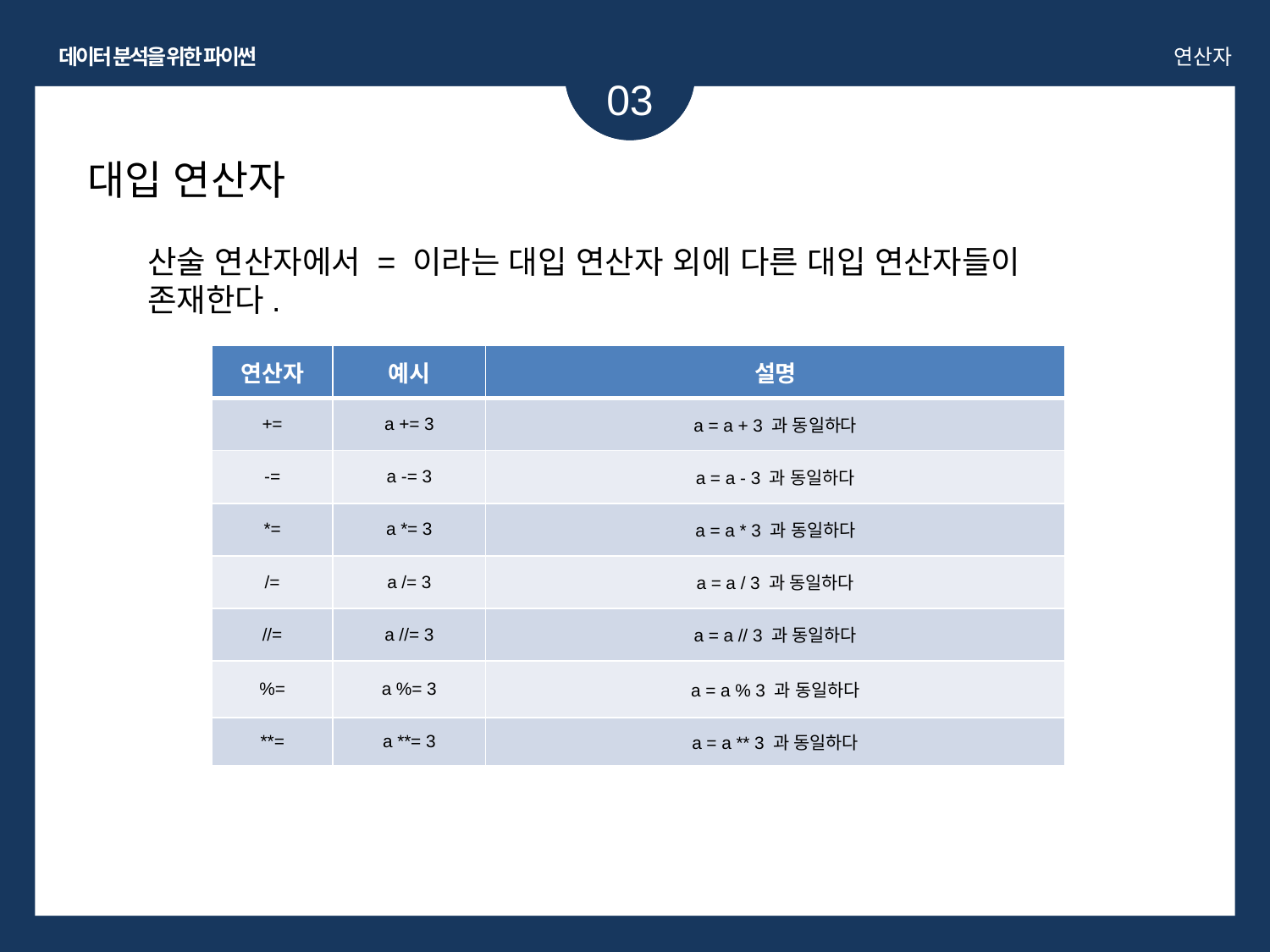

데이터 분석을 위한 파이썬
연산자
03
대입 연산자
산술 연산자에서 = 이라는 대입 연산자 외에 다른 대입 연산자들이 존재한다.
| 연산자 | 예시 | 설명 |
| --- | --- | --- |
| += | a += 3 | a = a + 3 과 동일하다 |
| -= | a -= 3 | a = a - 3 과 동일하다 |
| \*= | a \*= 3 | a = a \* 3 과 동일하다 |
| /= | a /= 3 | a = a / 3 과 동일하다 |
| //= | a //= 3 | a = a // 3 과 동일하다 |
| %= | a %= 3 | a = a % 3 과 동일하다 |
| \*\*= | a \*\*= 3 | a = a \*\* 3 과 동일하다 |